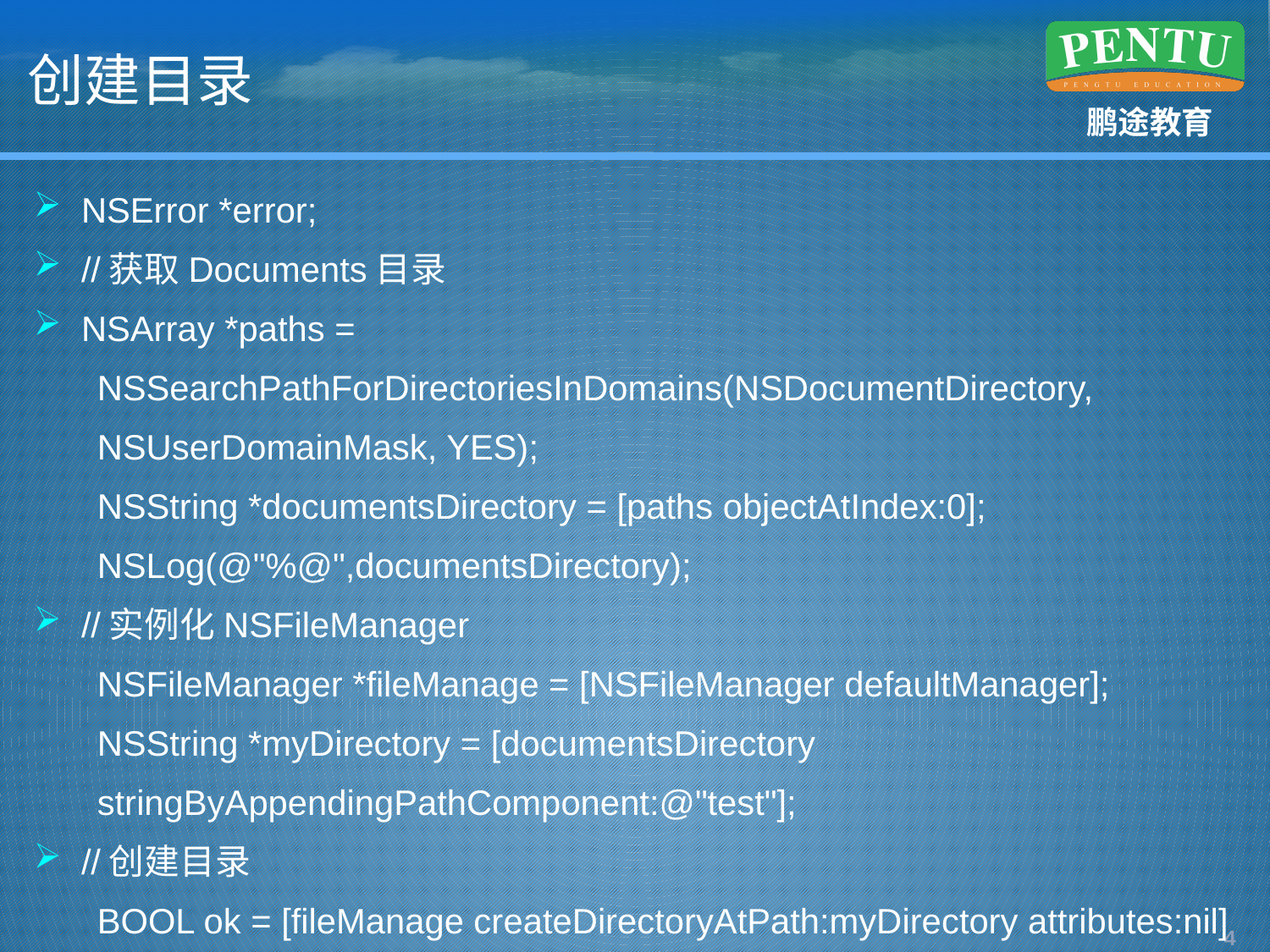

# 创建目录
NSError *error;
//获取Documents目录
NSArray *paths =
NSSearchPathForDirectoriesInDomains(NSDocumentDirectory,
NSUserDomainMask, YES);
NSString *documentsDirectory = [paths objectAtIndex:0];
NSLog(@"%@",documentsDirectory);
//实例化NSFileManager
NSFileManager *fileManage = [NSFileManager defaultManager];
NSString *myDirectory = [documentsDirectory
stringByAppendingPathComponent:@"test"];
//创建目录
BOOL ok = [fileManage createDirectoryAtPath:myDirectory attributes:nil]
4